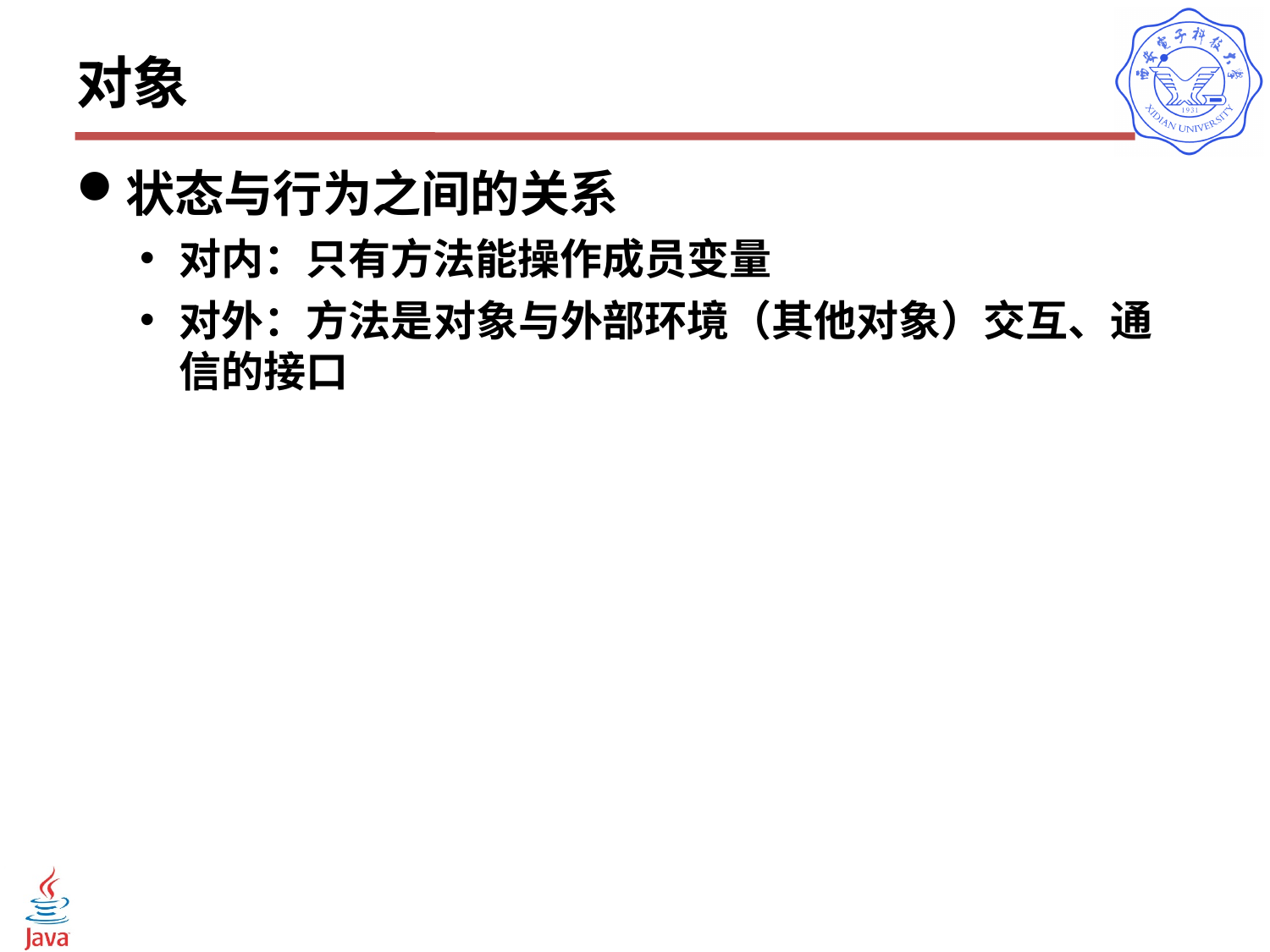

# 对象
状态与行为之间的关系
对内：只有方法能操作成员变量
对外：方法是对象与外部环境（其他对象）交互、通信的接口